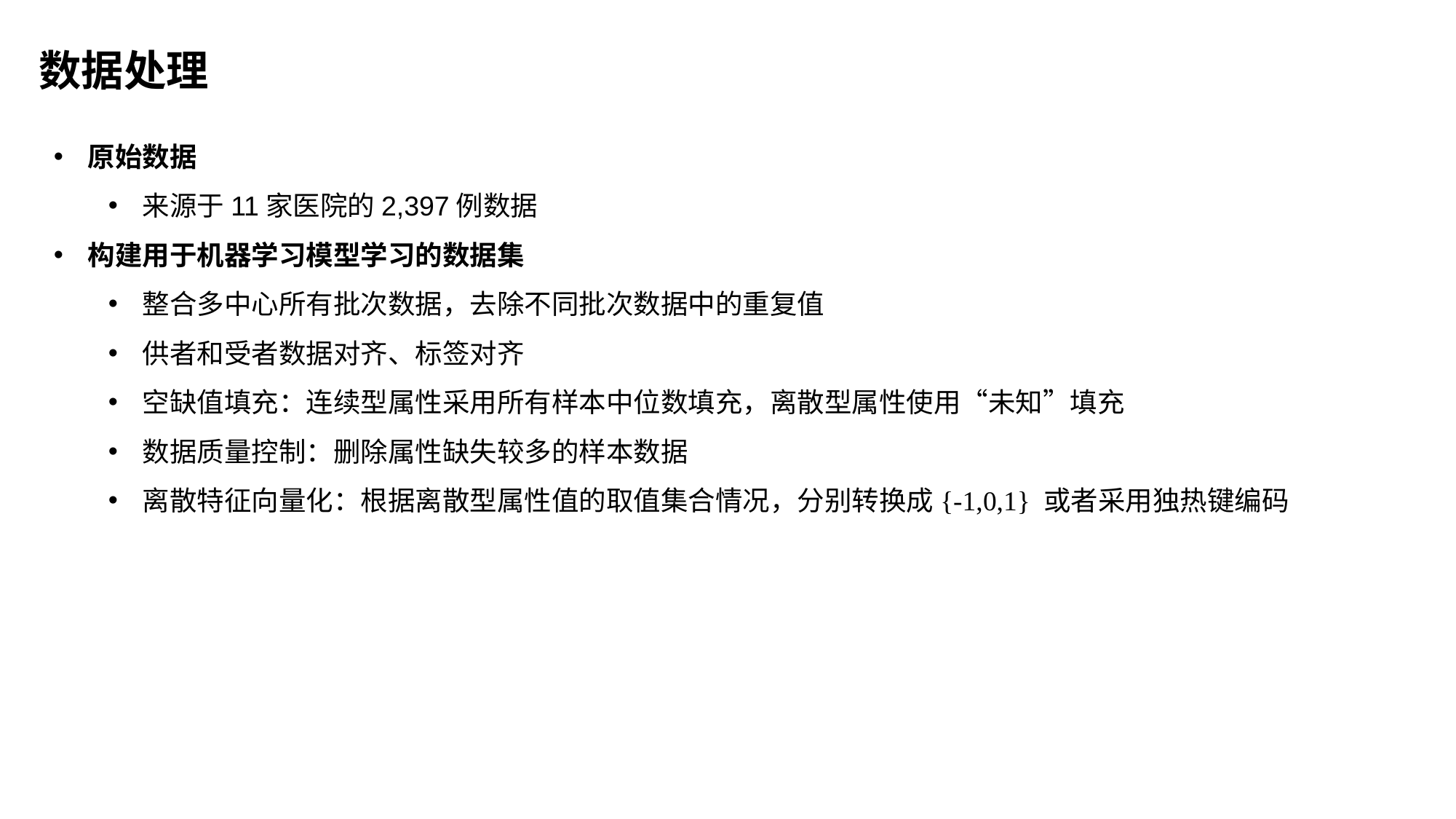

数据处理
原始数据
来源于11家医院的2,397例数据
构建用于机器学习模型学习的数据集
整合多中心所有批次数据，去除不同批次数据中的重复值
供者和受者数据对齐、标签对齐
空缺值填充：连续型属性采用所有样本中位数填充，离散型属性使用“未知”填充
数据质量控制：删除属性缺失较多的样本数据
离散特征向量化：根据离散型属性值的取值集合情况，分别转换成{-1,0,1} 或者采用独热键编码